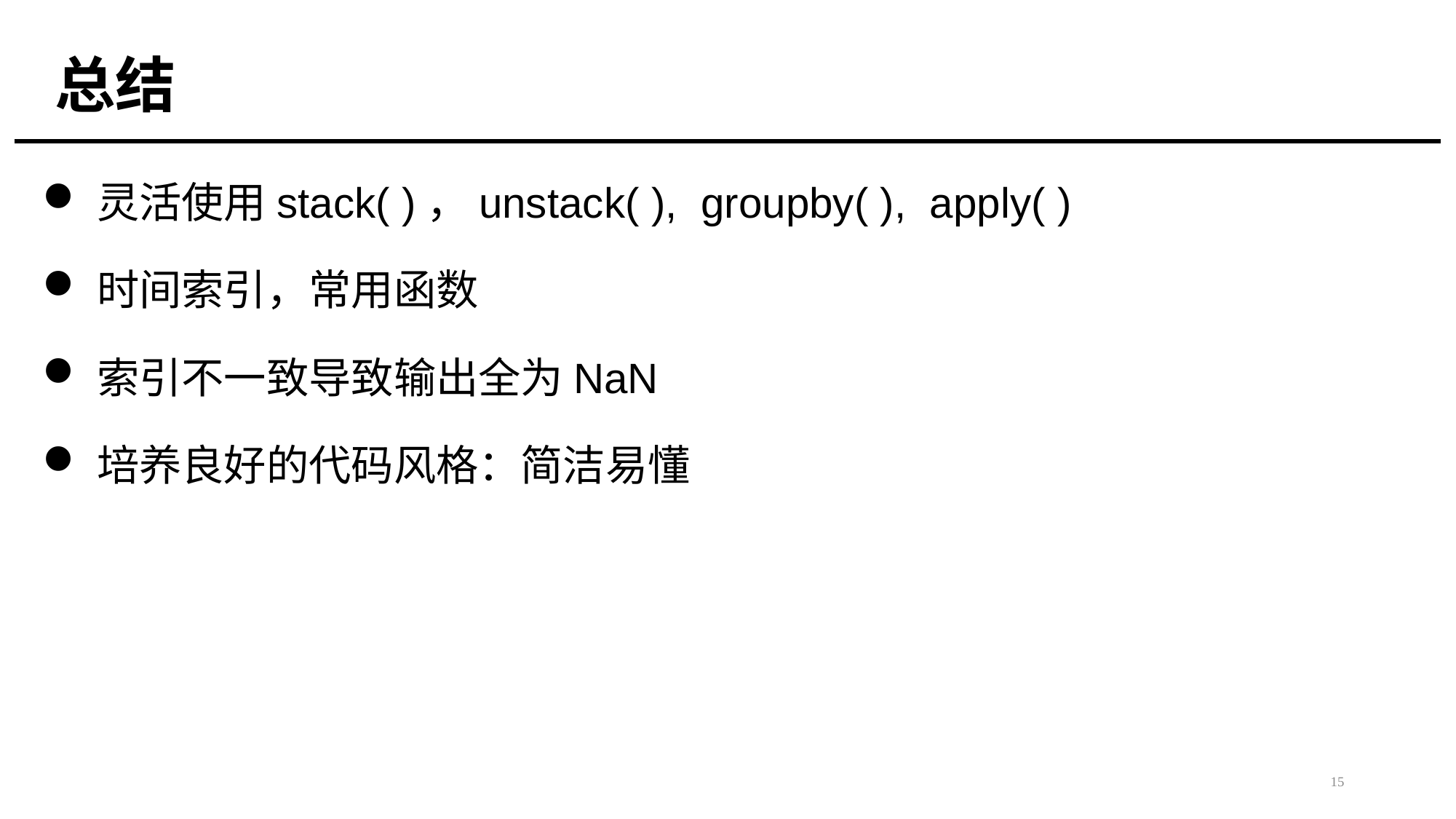

# 总结
灵活使用stack( )，unstack( ),  groupby( ),  apply( )
时间索引，常用函数
索引不一致导致输出全为NaN
培养良好的代码风格：简洁易懂

15